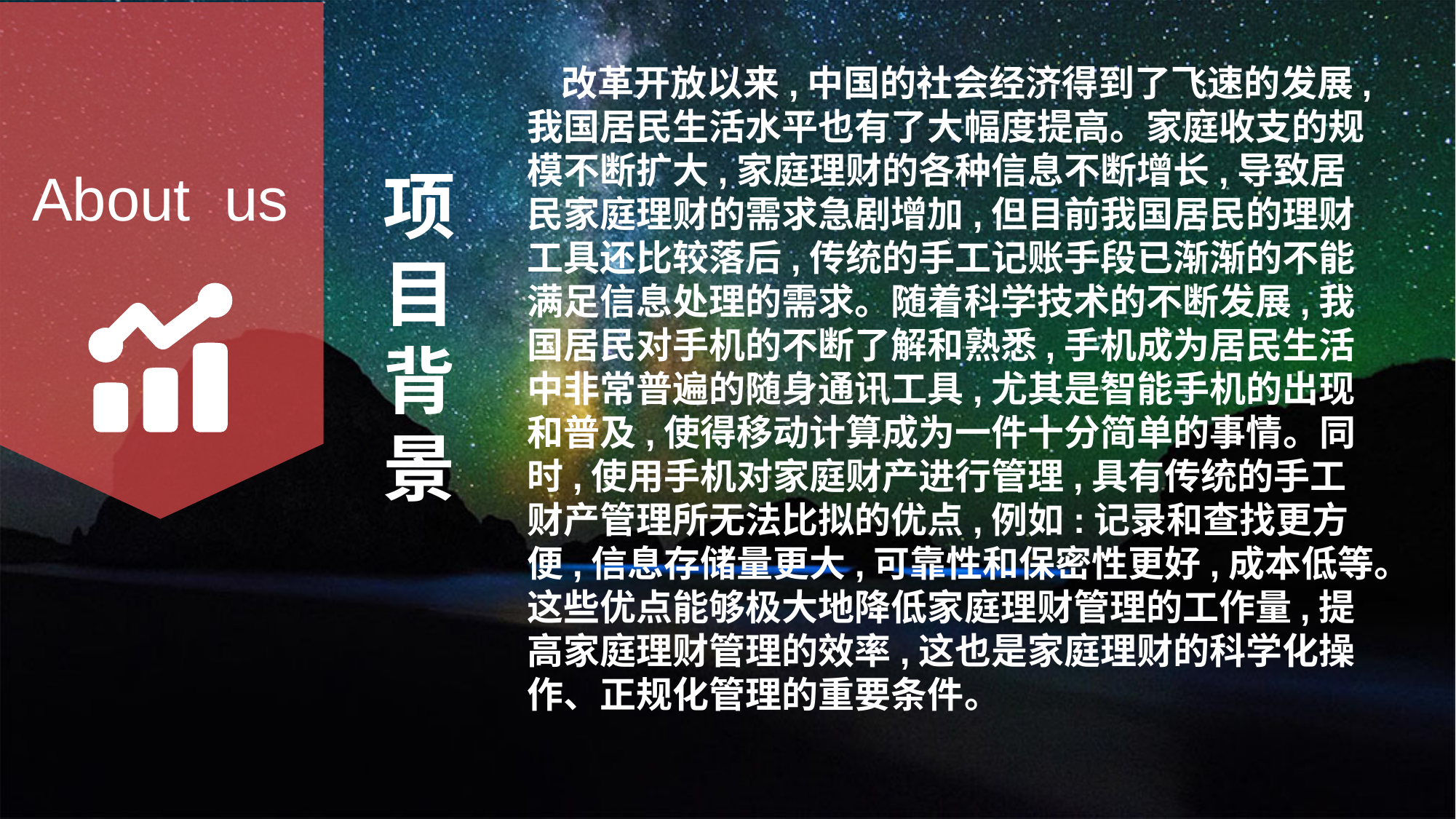

改革开放以来,中国的社会经济得到了飞速的发展,我国居民生活水平也有了大幅度提高。家庭收支的规模不断扩大,家庭理财的各种信息不断增长,导致居民家庭理财的需求急剧增加,但目前我国居民的理财工具还比较落后,传统的手工记账手段已渐渐的不能满足信息处理的需求。随着科学技术的不断发展,我国居民对手机的不断了解和熟悉,手机成为居民生活中非常普遍的随身通讯工具,尤其是智能手机的出现和普及,使得移动计算成为一件十分简单的事情。同时,使用手机对家庭财产进行管理,具有传统的手工财产管理所无法比拟的优点,例如:记录和查找更方便,信息存储量更大,可靠性和保密性更好,成本低等。这些优点能够极大地降低家庭理财管理的工作量,提高家庭理财管理的效率,这也是家庭理财的科学化操作、正规化管理的重要条件。

项目背景
About  us